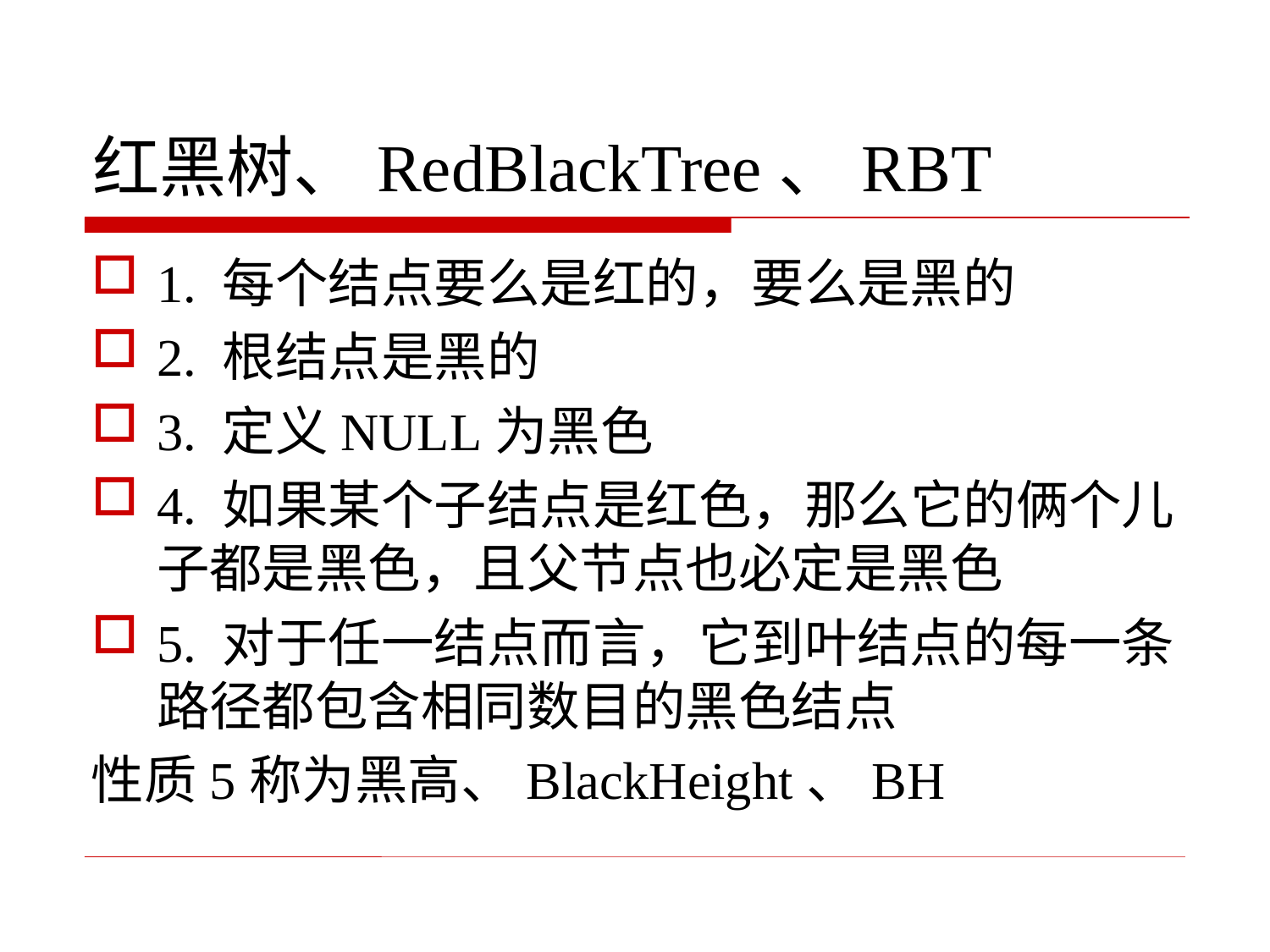

# 红黑树、RedBlackTree、RBT
1. 每个结点要么是红的，要么是黑的
2. 根结点是黑的
3. 定义NULL为黑色
4. 如果某个子结点是红色，那么它的俩个儿子都是黑色，且父节点也必定是黑色
5. 对于任一结点而言，它到叶结点的每一条路径都包含相同数目的黑色结点
性质5称为黑高、BlackHeight、BH